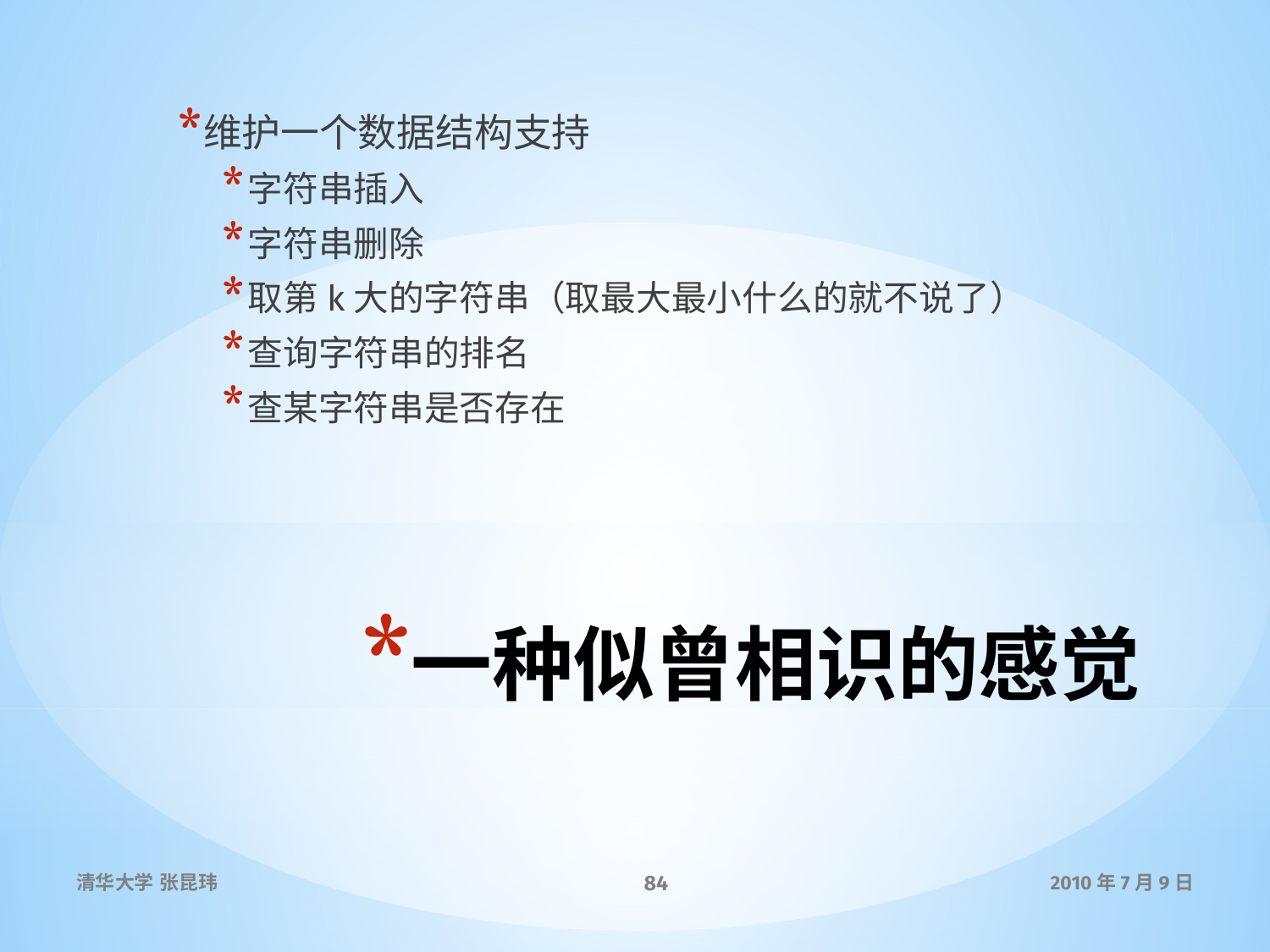

维护一个数据结构支持
字符串插入
字符串删除
取第k大的字符串（取最大最小什么的就不说了）
查询字符串的排名
查某字符串是否存在
# 一种似曾相识的感觉
清华大学 张昆玮
84
2010年7月9日